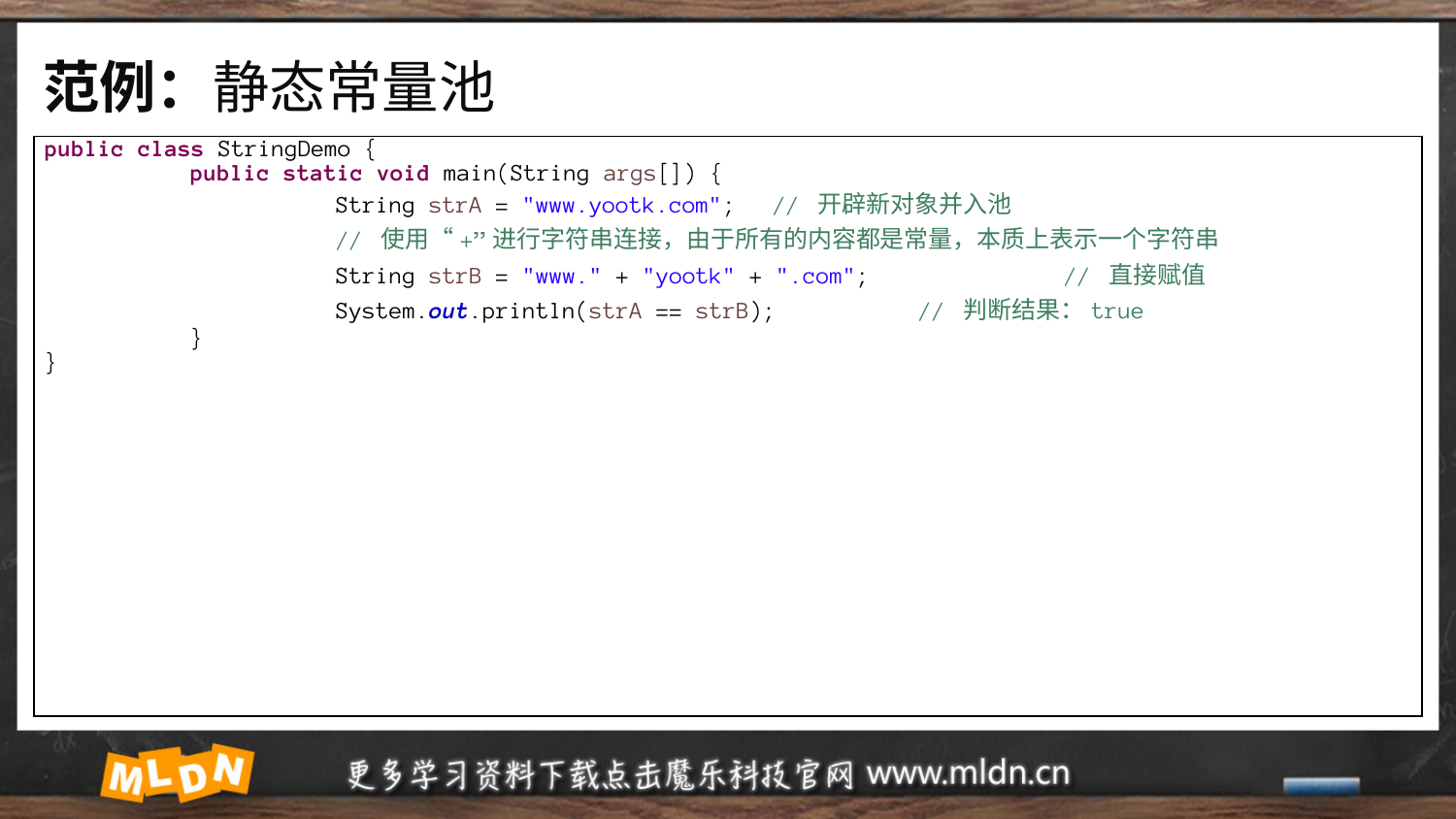

# 范例：静态常量池
| public class StringDemo { public static void main(String args[]) { String strA = "www.yootk.com"; // 开辟新对象并入池 // 使用“+”进行字符串连接，由于所有的内容都是常量，本质上表示一个字符串 String strB = "www." + "yootk" + ".com"; // 直接赋值 System.out.println(strA == strB); // 判断结果：true } } |
| --- |